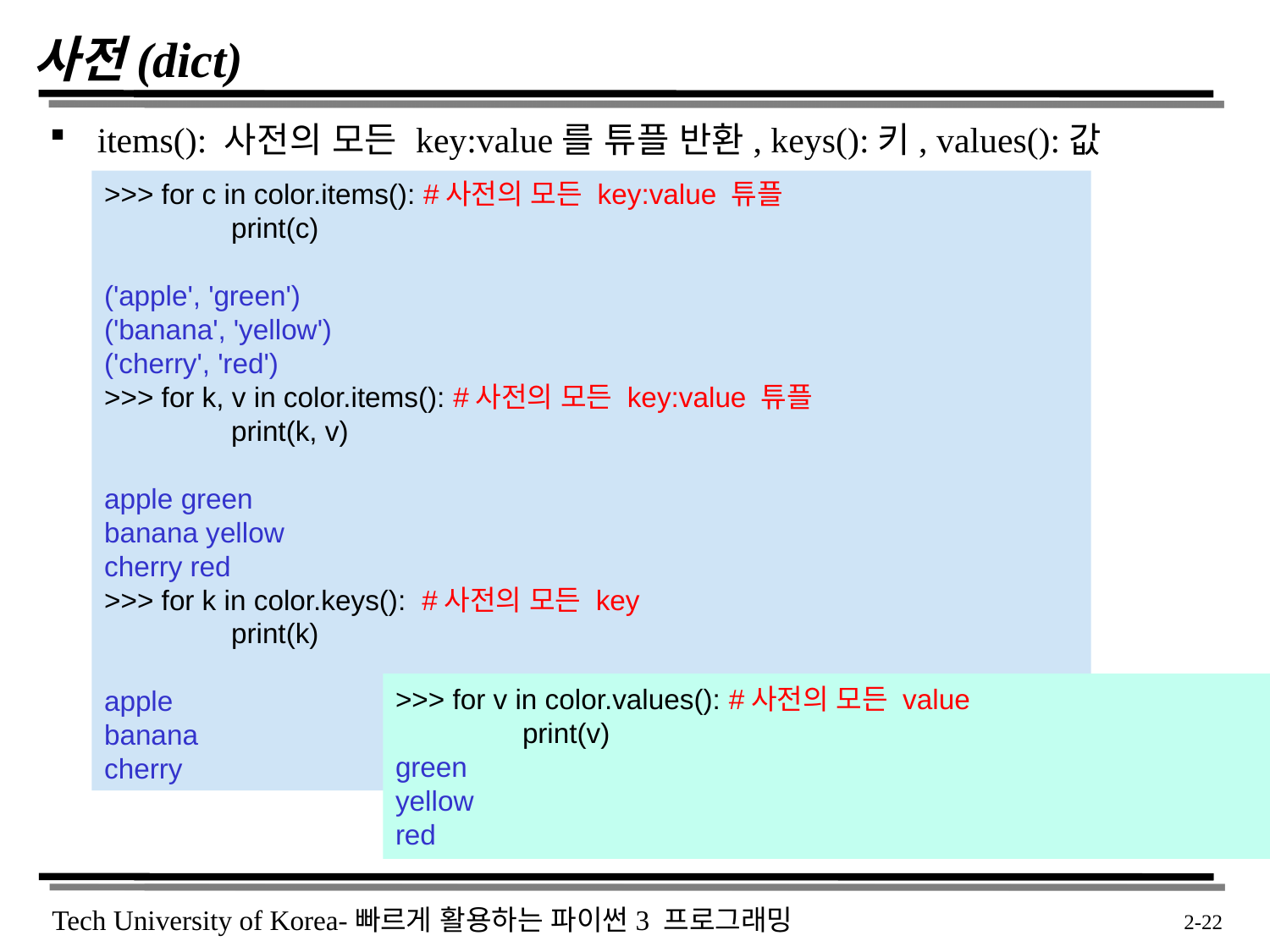

# 사전(dict)
items(): 사전의 모든 key:value를 튜플 반환, keys():키, values():값

>>> for c in color.items(): #사전의 모든 key:value 튜플
	print(c)

('apple', 'green')
('banana', 'yellow')
('cherry', 'red')
>>> for k, v in color.items(): #사전의 모든 key:value 튜플
	print(k, v)

apple green
banana yellow
cherry red
>>> for k in color.keys():  #사전의 모든 key
	print(k)

apple
banana
cherry
>>> for v in color.values(): #사전의 모든 value
	print(v)
green
yellow
red
 2-22